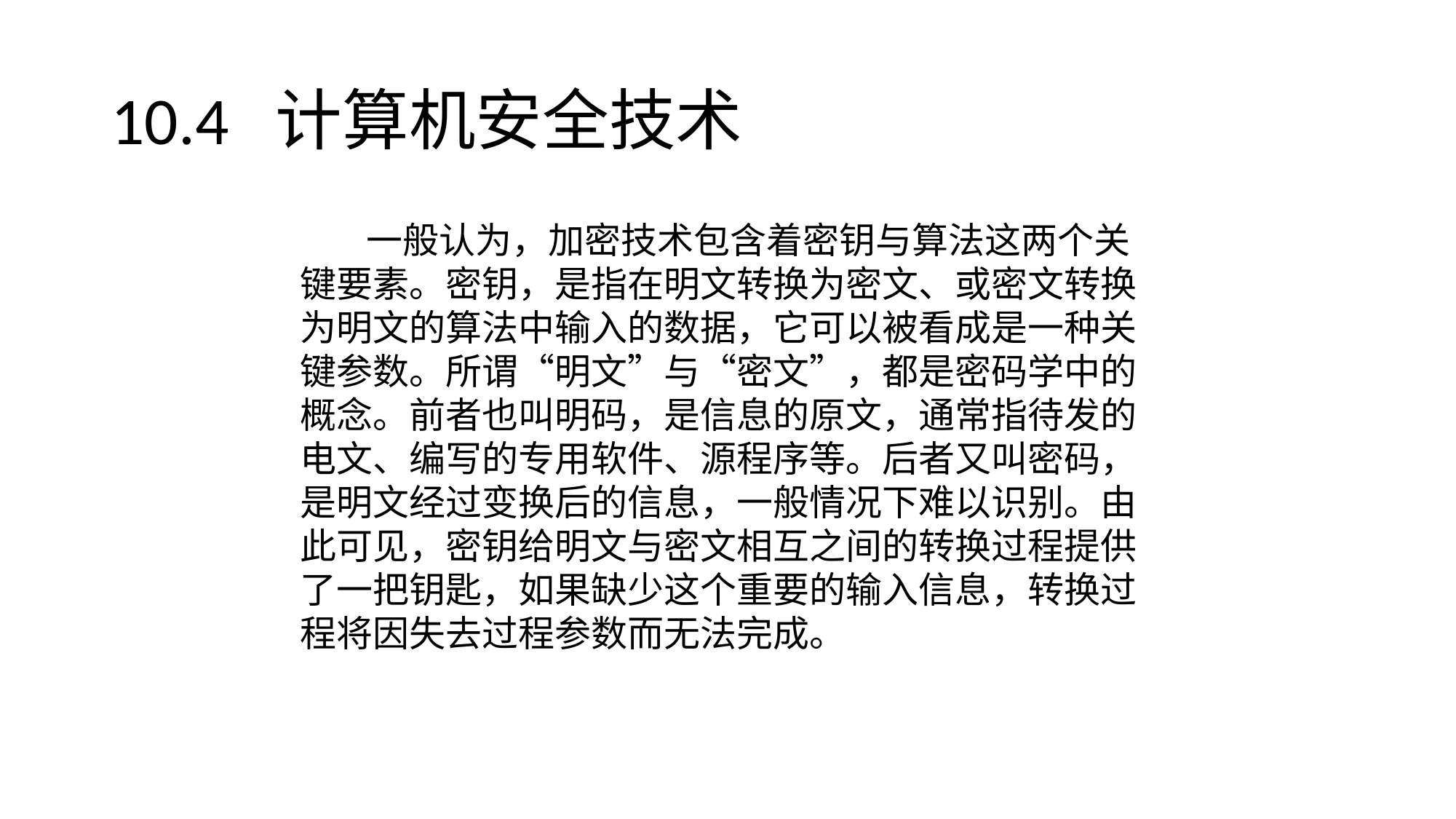

10.4  计算机安全技术
       一般认为，加密技术包含着密钥与算法这两个关键要素。密钥，是指在明文转换为密文、或密文转换为明文的算法中输入的数据，它可以被看成是一种关键参数。所谓“明文”与“密文”，都是密码学中的概念。前者也叫明码，是信息的原文，通常指待发的电文、编写的专用软件、源程序等。后者又叫密码，是明文经过变换后的信息，一般情况下难以识别。由此可见，密钥给明文与密文相互之间的转换过程提供了一把钥匙，如果缺少这个重要的输入信息，转换过程将因失去过程参数而无法完成。
14